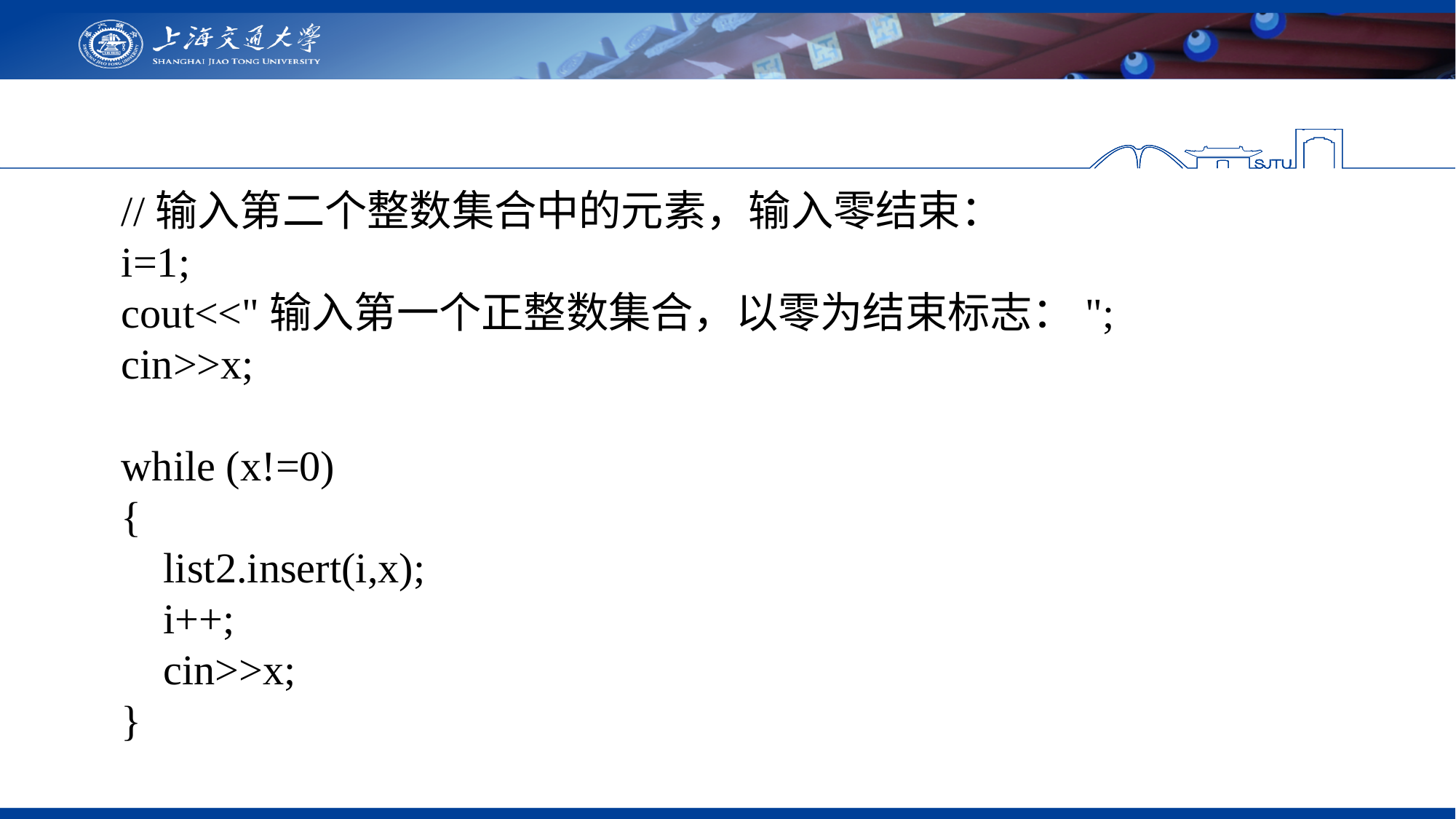

//输入第二个整数集合中的元素，输入零结束：
    i=1;
    cout<<"输入第一个正整数集合，以零为结束标志：";
    cin>>x;

    while (x!=0)
    {
        list2.insert(i,x);
        i++;
        cin>>x;
    }